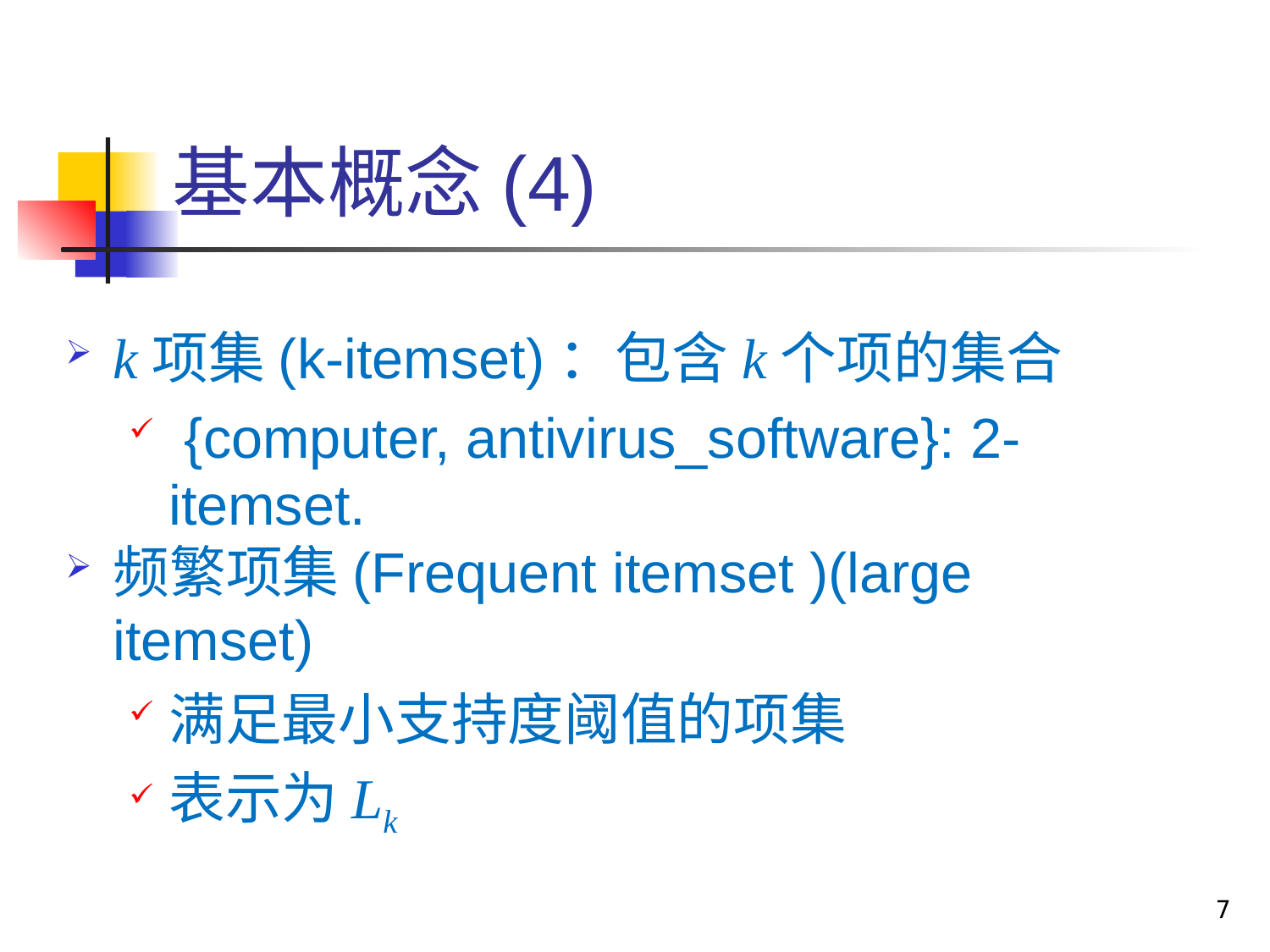

# 基本概念(4)
k项集(k-itemset)：包含k个项的集合
 {computer, antivirus_software}: 2-itemset.
频繁项集(Frequent itemset )(large itemset)
满足最小支持度阈值的项集
表示为Lk
7